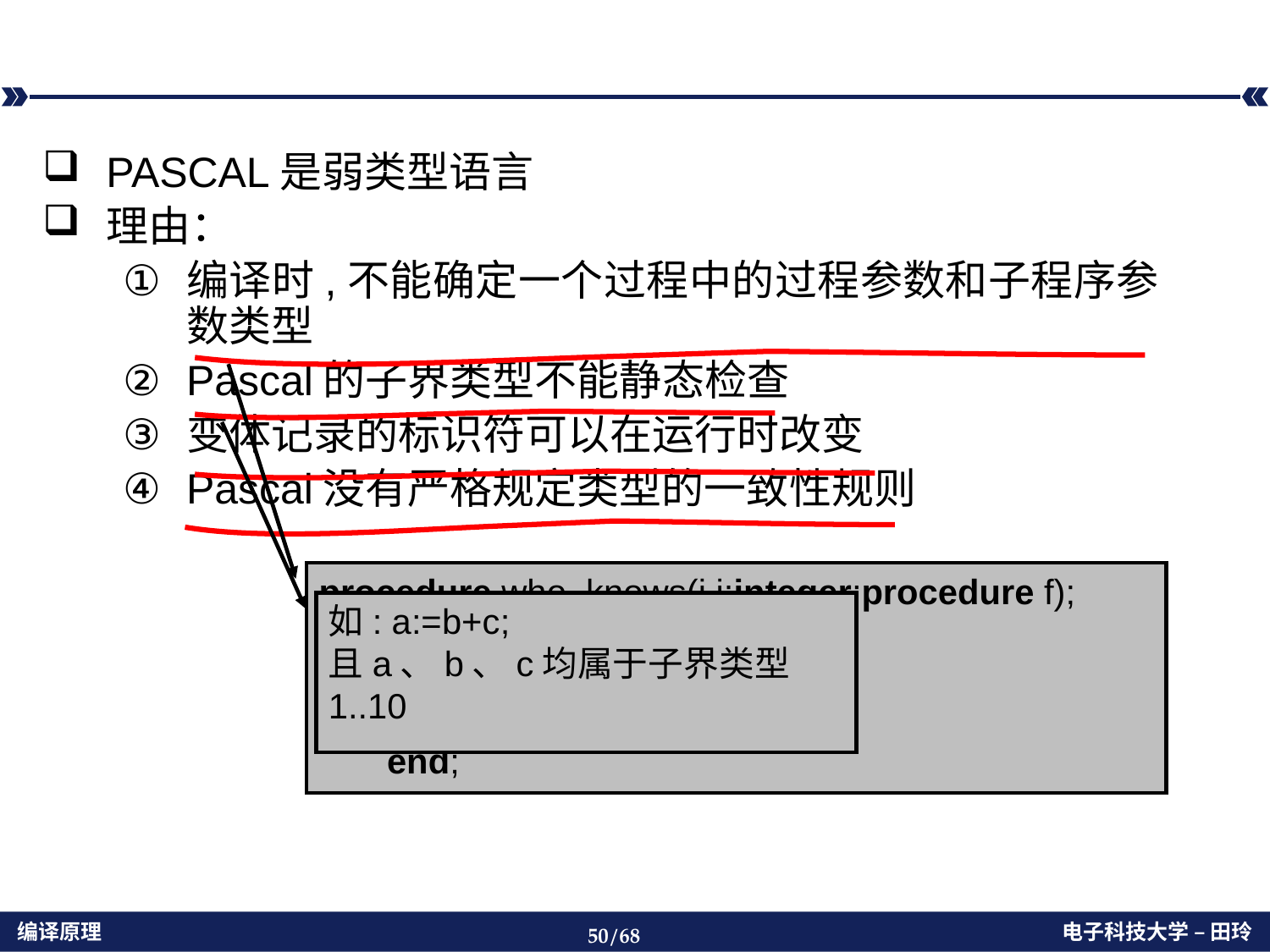

#
PASCAL是弱类型语言
理由：
编译时,不能确定一个过程中的过程参数和子程序参数类型
Pascal的子界类型不能静态检查
变体记录的标识符可以在运行时改变
Pascal没有严格规定类型的一致性规则

procedure who_knows(i,j:integer;procedure f);
       var k:boolean;
       begin k:=j<i;
             if k then f(k) else f(j)
       end;
如: a:=b+c;
且a、b、c均属于子界类型1..10